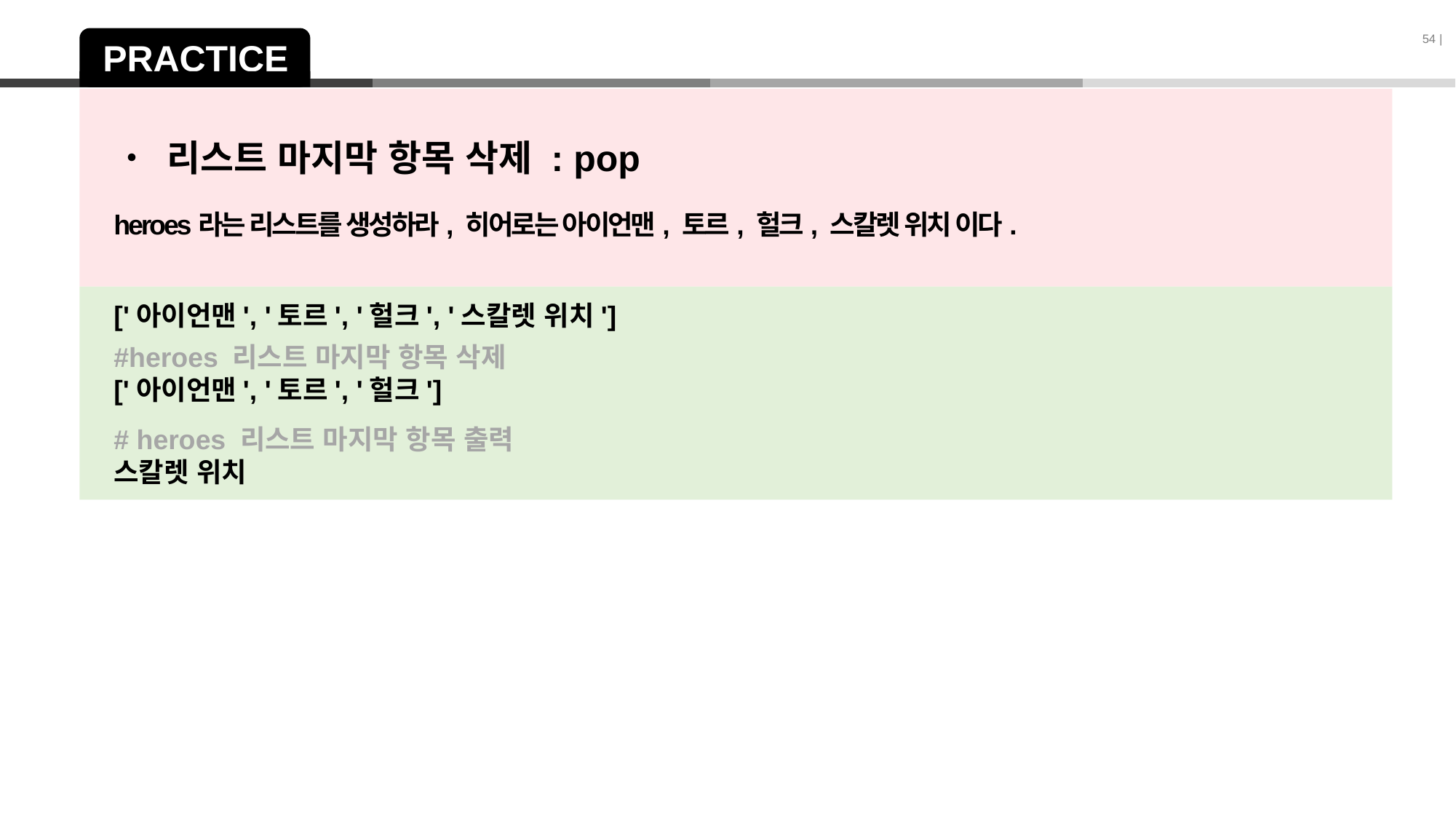

54 |

PRACTICE

• 리스트 마지막 항목 삭제 : pop

heroes라는 리스트를 생성하라, 히어로는 아이언맨, 토르, 헐크, 스칼렛 위치 이다.
['아이언맨', '토르', '헐크', '스칼렛 위치']

#heroes 리스트 마지막 항목 삭제
['아이언맨', '토르', '헐크']

# heroes 리스트 마지막 항목 출력
스칼렛 위치